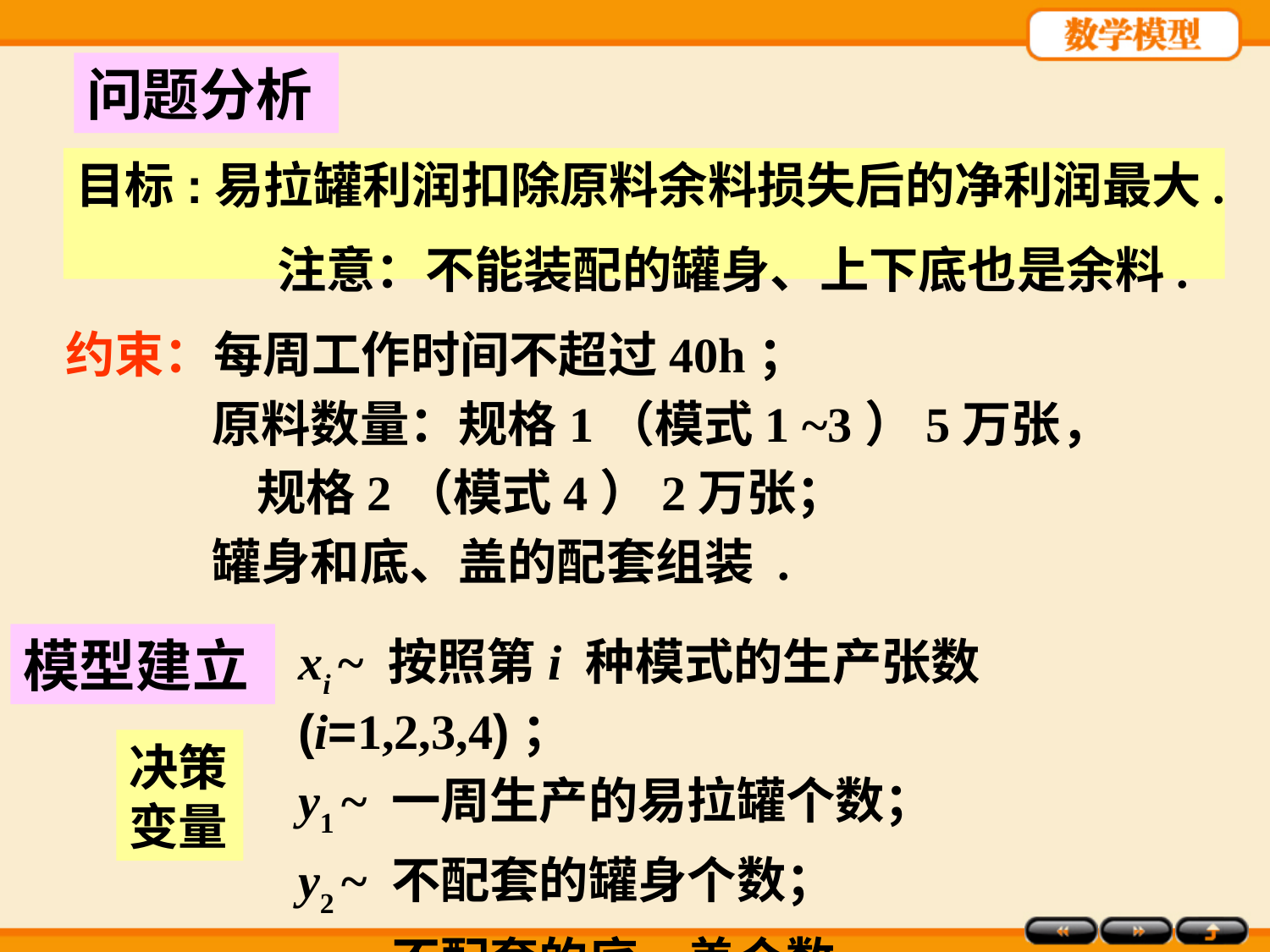

问题分析
目标:易拉罐利润扣除原料余料损失后的净利润最大.
注意：不能装配的罐身、上下底也是余料.
约束：每周工作时间不超过40h；
            原料数量：规格1（模式1 ~3）5万张，
                规格2（模式4）2万张；
            罐身和底、盖的配套组装 .
模型建立
xi ~ 按照第i 种模式的生产张数(i=1,2,3,4)；
y1 ~ 一周生产的易拉罐个数；
y2 ~ 不配套的罐身个数；
y3 ~ 不配套的底、盖个数.
决策变量